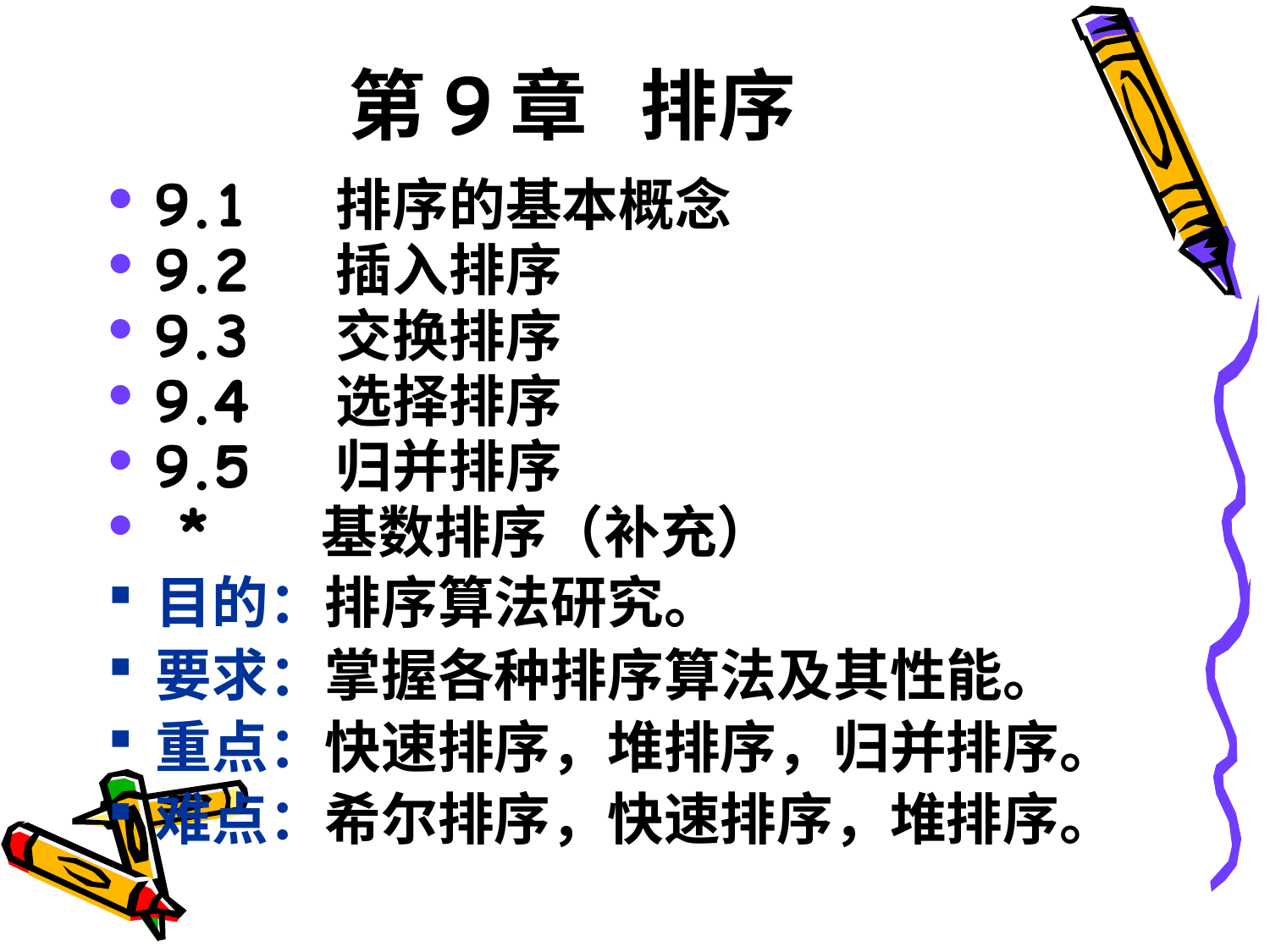

# 第9章   排序
9.1   排序的基本概念
9.2   插入排序
9.3   交换排序
9.4   选择排序
9.5   归并排序
 *    基数排序（补充）
目的：排序算法研究。
要求：掌握各种排序算法及其性能。
重点：快速排序，堆排序，归并排序。
难点：希尔排序，快速排序，堆排序。
1